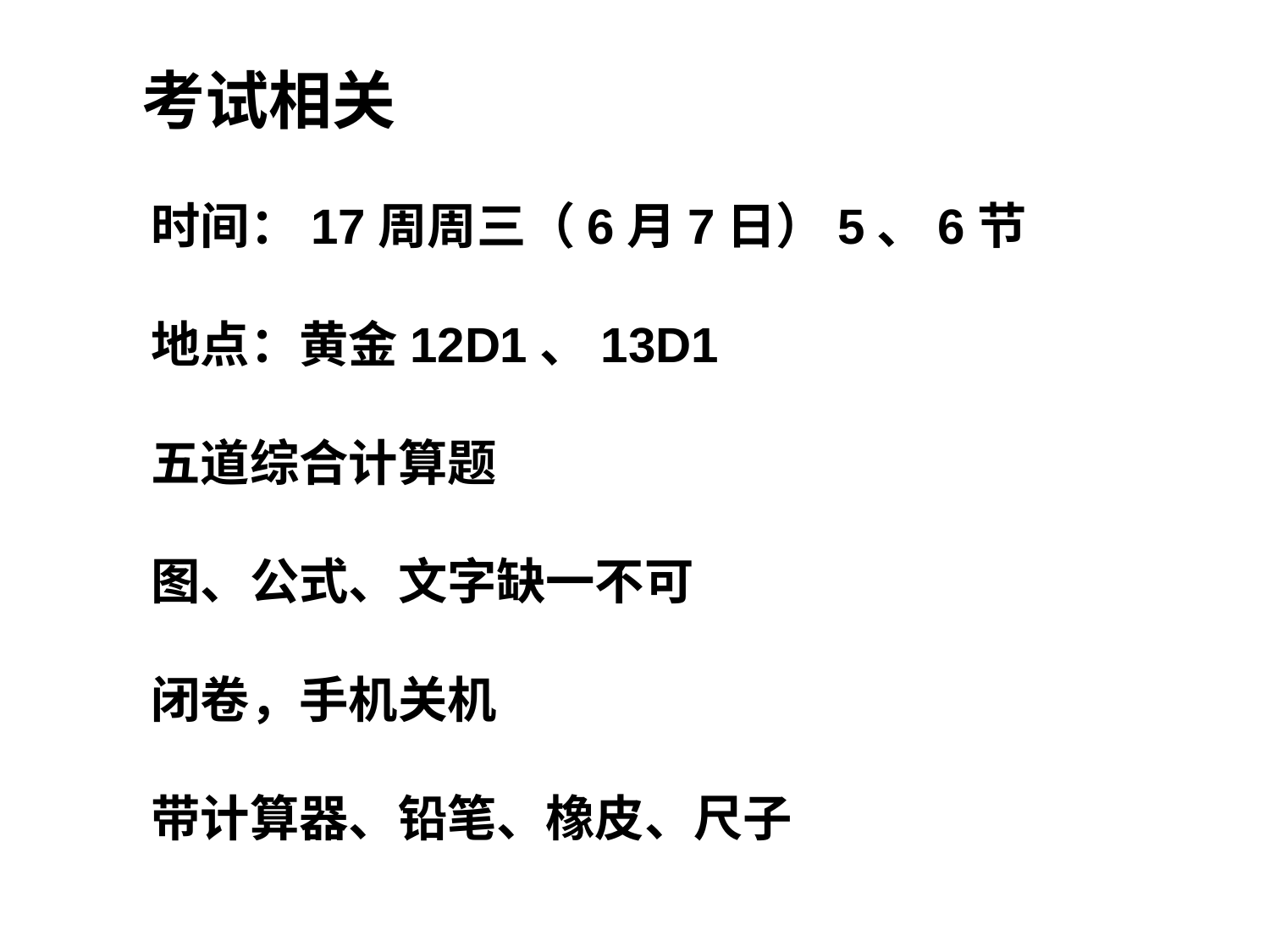

考试相关

时间：17周周三（6月7日）5、6节

地点：黄金12D1、13D1

五道综合计算题

图、公式、文字缺一不可

闭卷，手机关机

带计算器、铅笔、橡皮、尺子